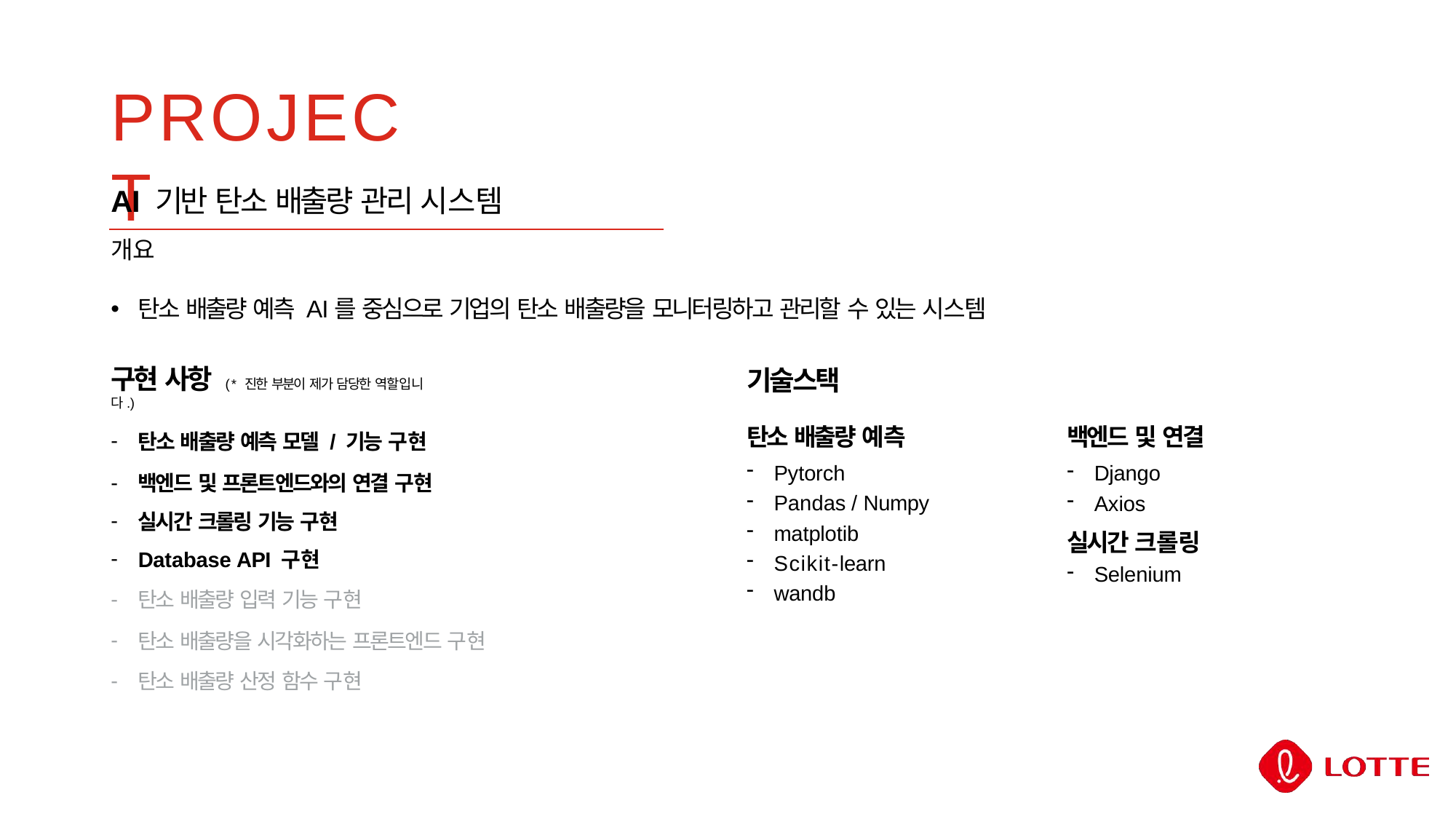

# PROJECT
AI 기반 탄소 배출량 관리 시스템
개요
탄소 배출량 예측 AI를 중심으로 기업의 탄소 배출량을 모니터링하고 관리할 수 있는 시스템

구현 사항 (* 진한 부분이 제가 담당한 역할입니다.)
기술스택
탄소 배출량 예측
Pytorch
Pandas / Numpy
matplotib
Scikit-learn
wandb
백엔드 및 연결
Django
Axios
실시간 크롤링
Selenium
탄소 배출량 예측 모델 / 기능 구현
백엔드 및 프론트엔드와의 연결 구현
실시간 크롤링 기능 구현
Database API 구현
탄소 배출량 입력 기능 구현
탄소 배출량을 시각화하는 프론트엔드 구현
탄소 배출량 산정 함수 구현